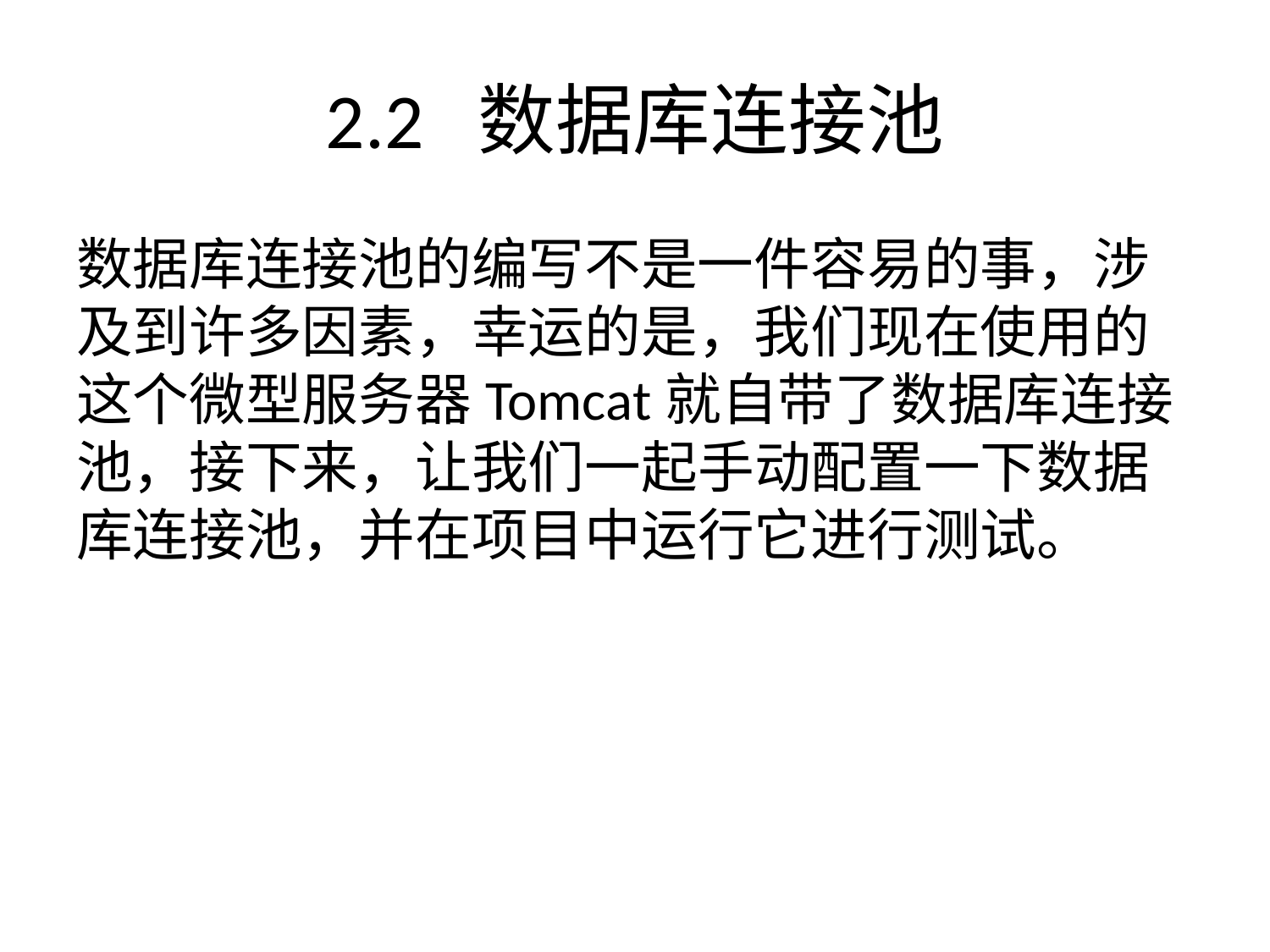

# 2.2  数据库连接池
数据库连接池的编写不是一件容易的事，涉及到许多因素，幸运的是，我们现在使用的这个微型服务器Tomcat就自带了数据库连接池，接下来，让我们一起手动配置一下数据库连接池，并在项目中运行它进行测试。